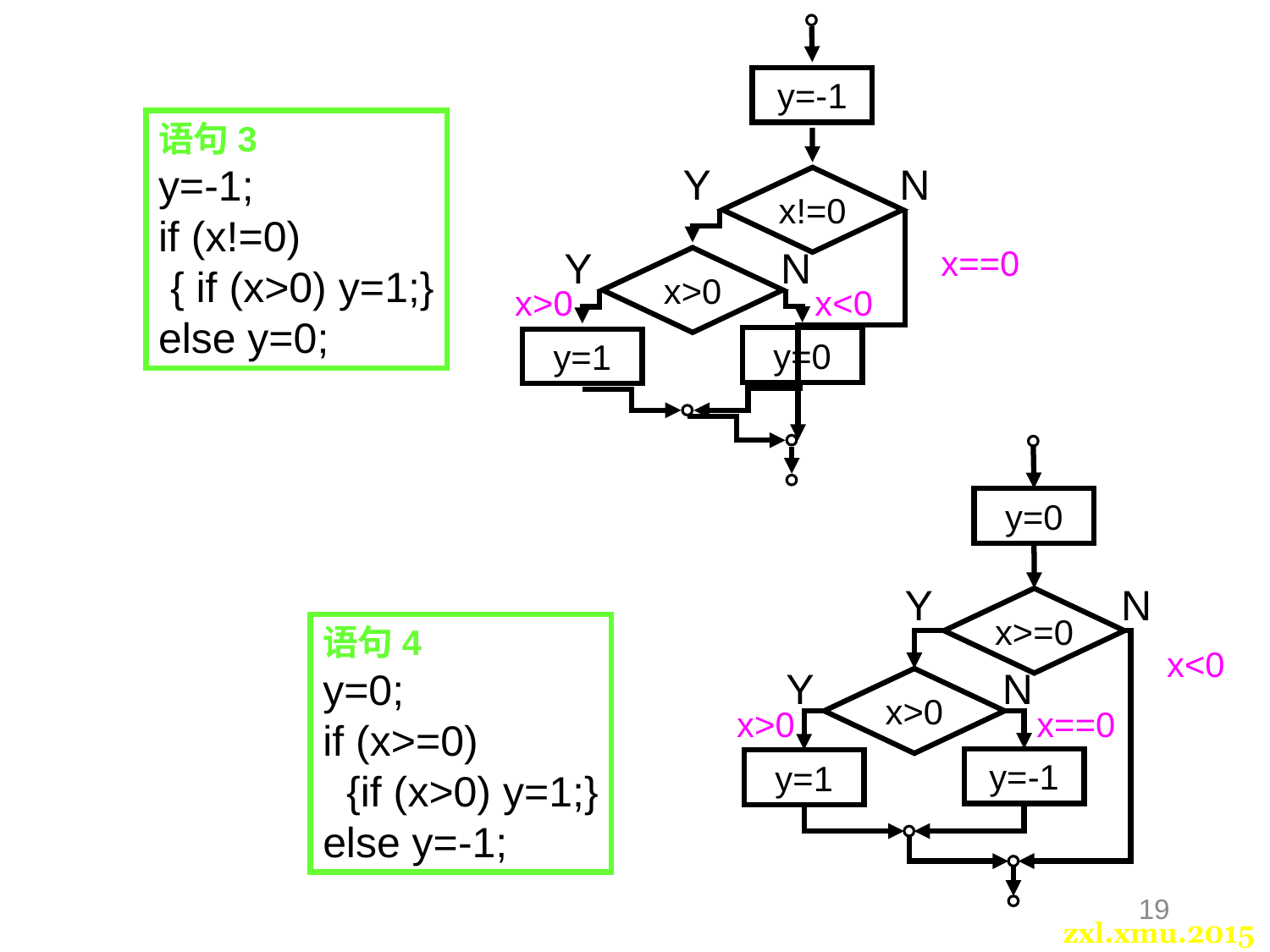

y=-1
Y                N
x!=0
Y                N
x>0
y=0
y=1

x==0
x>0
x<0
语句3
y=-1;
if (x!=0)
 { if (x>0) y=1;}
else y=0;

y=0
Y                N
x>=0
x<0
Y                N
x>0
x>0
x==0
y=-1
y=1

语句4
y=0;
if (x>=0)
  {if (x>0) y=1;}
else y=-1;
19